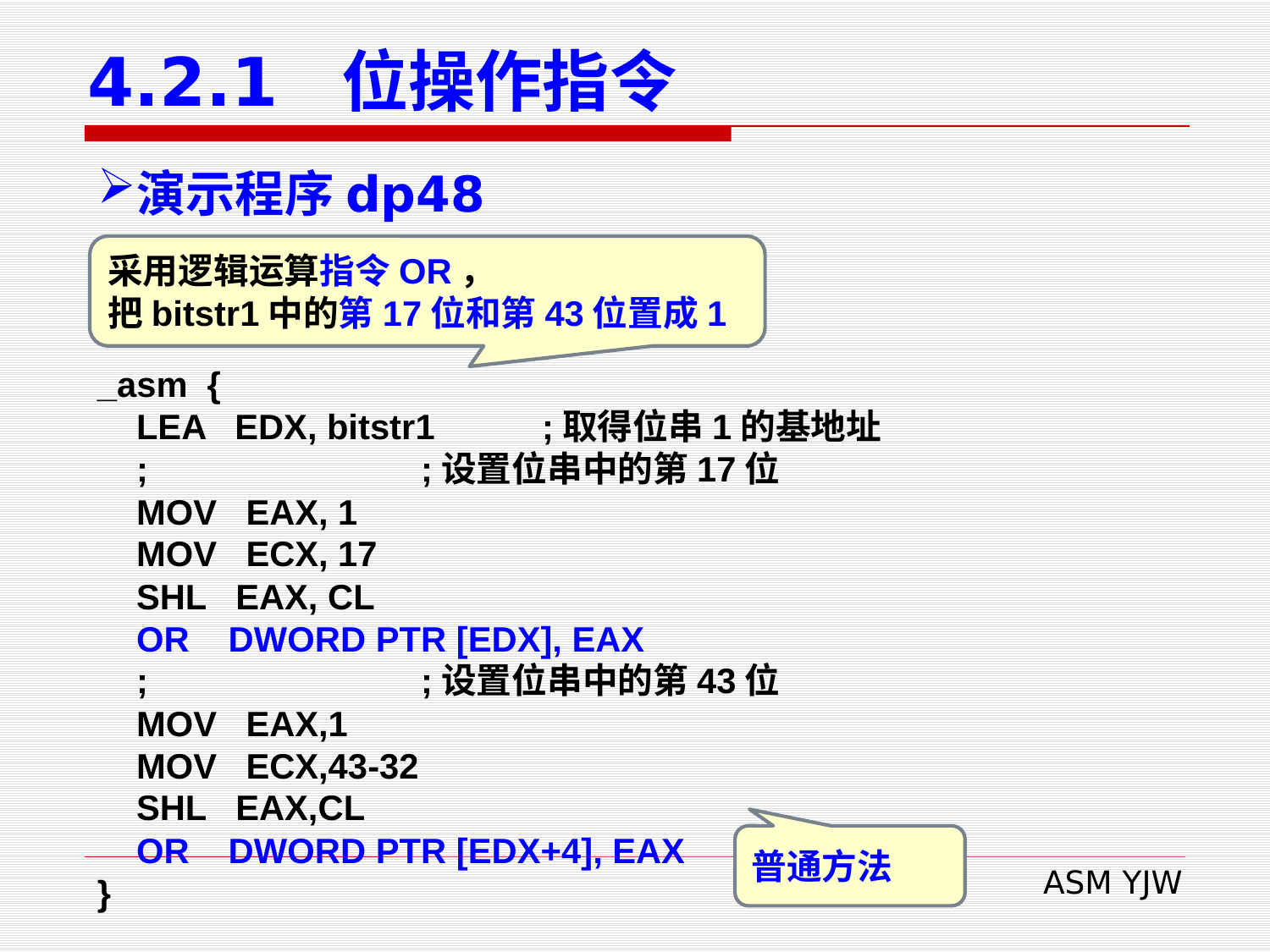

# 4.2.1  位操作指令
演示程序dp48
采用逻辑运算指令OR，
把bitstr1中的第17位和第43位置成1
_asm  {
    LEA   EDX, bitstr1           ;取得位串1的基地址
    ;                            ;设置位串中的第17位
    MOV   EAX, 1
    MOV   ECX, 17
    SHL   EAX, CL
    OR    DWORD PTR [EDX], EAX
    ;                            ;设置位串中的第43位
    MOV   EAX,1
    MOV   ECX,43-32
    SHL   EAX,CL
    OR    DWORD PTR [EDX+4], EAX
}
普通方法